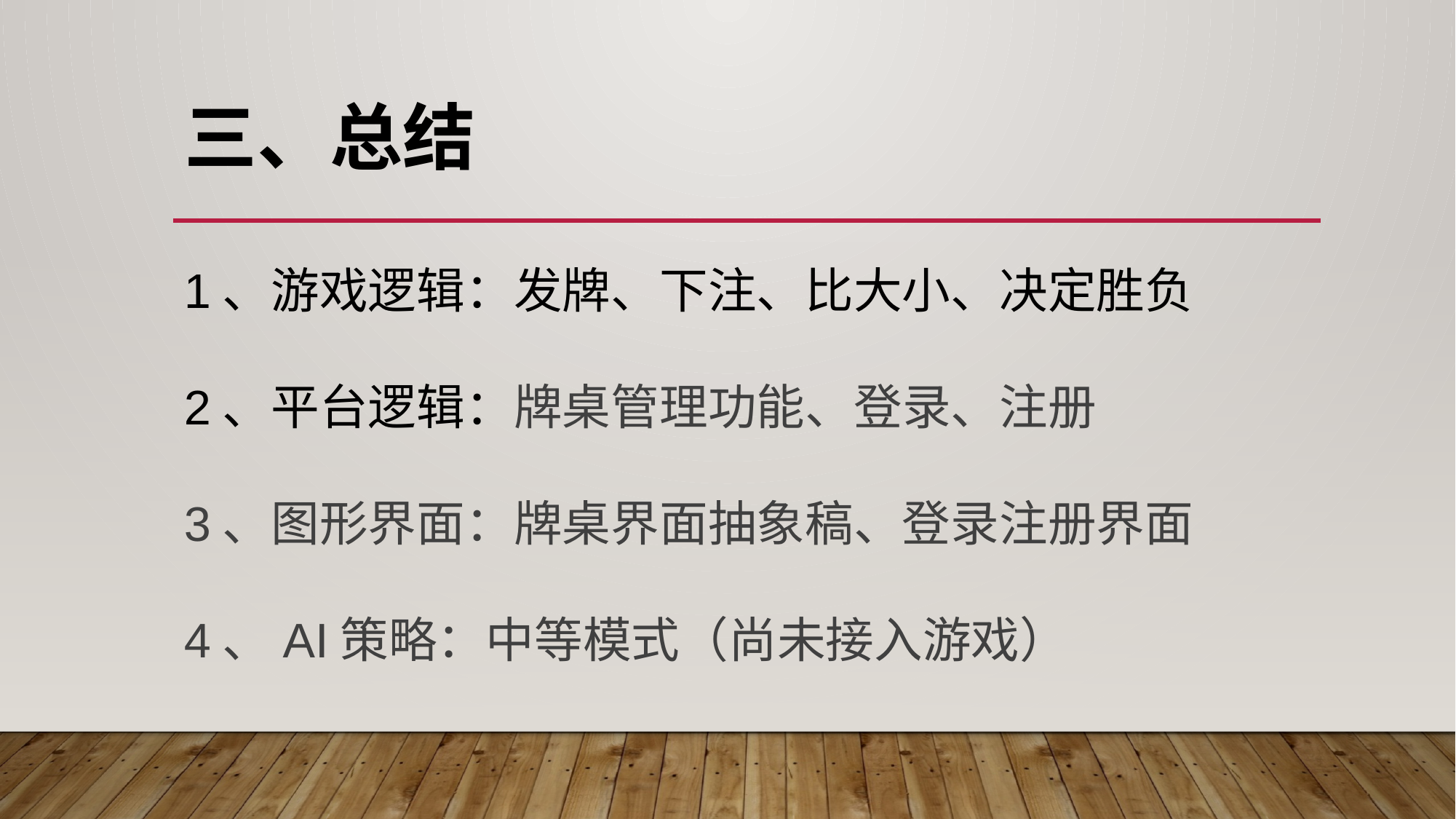

# 三、总结
1、游戏逻辑：发牌、下注、比大小、决定胜负

2、平台逻辑：牌桌管理功能、登录、注册

3、图形界面：牌桌界面抽象稿、登录注册界面

4、AI策略：中等模式（尚未接入游戏）